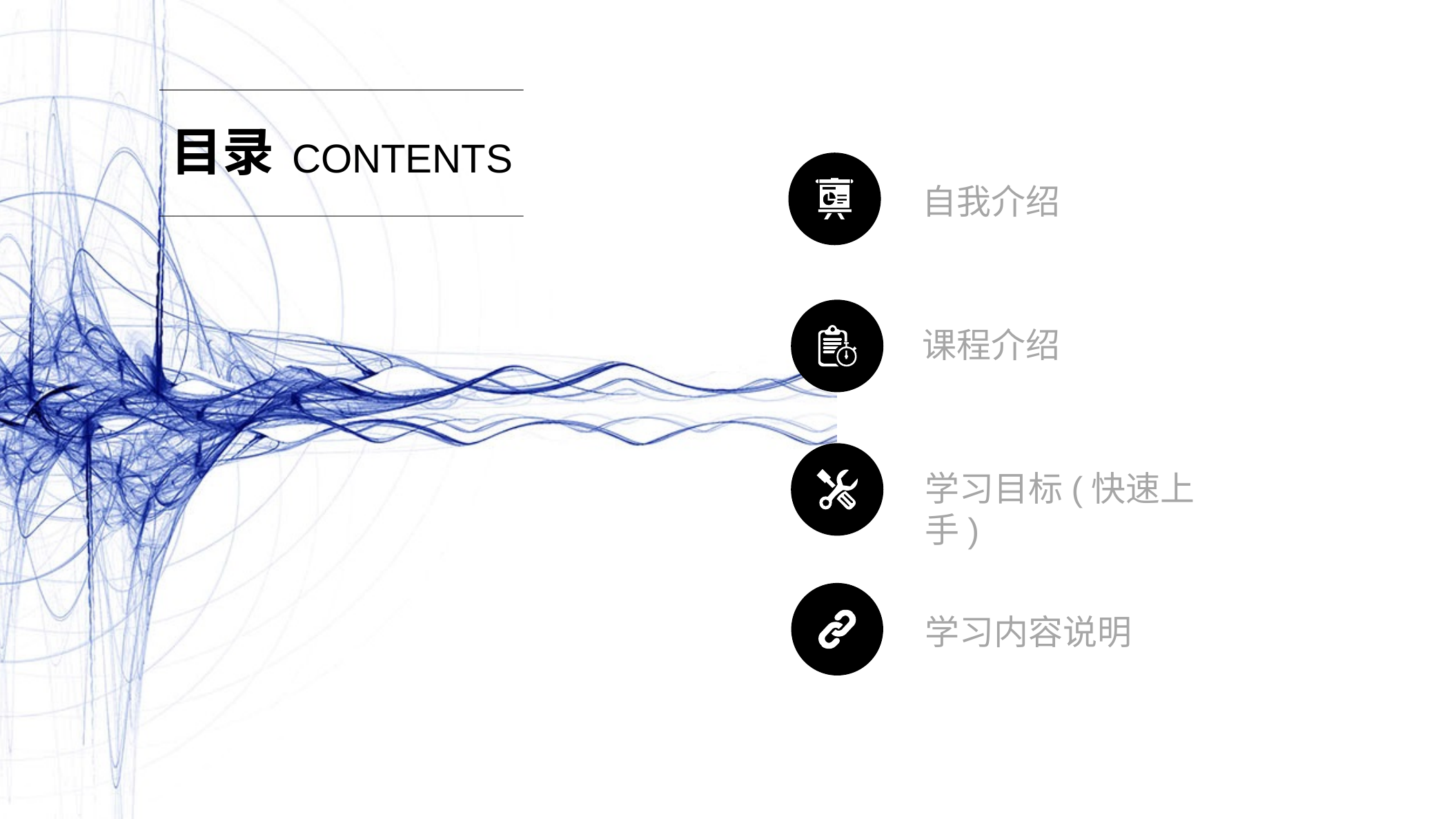

目录
CONTENTS
01

自我介绍

02

课程介绍
03

学习目标(快速上手)
04

学习内容说明